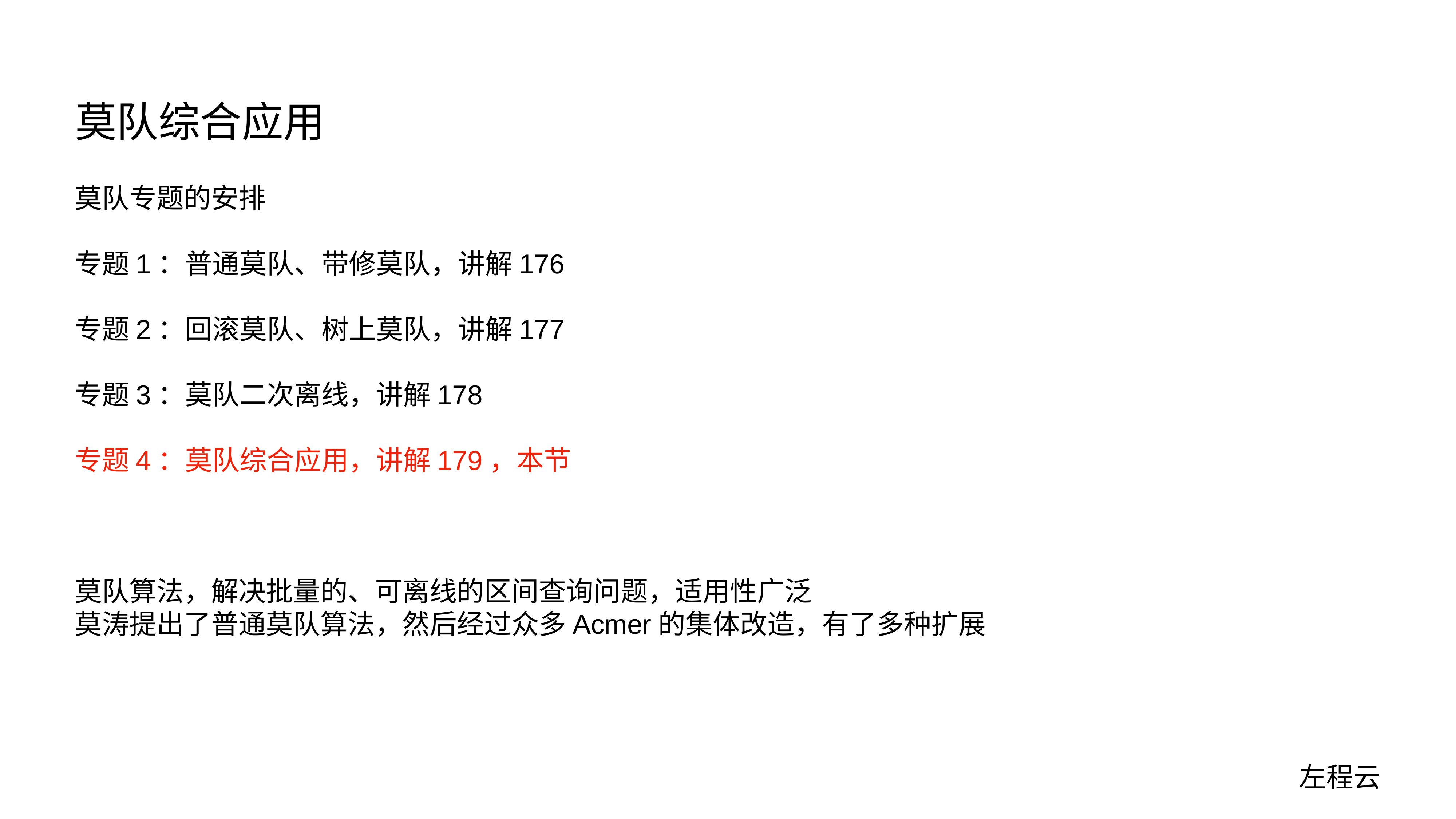

# 莫队综合应用
莫队专题的安排

专题1：普通莫队、带修莫队，讲解176

专题2：回滚莫队、树上莫队，讲解177

专题3：莫队二次离线，讲解178

专题4：莫队综合应用，讲解179，本节

莫队算法，解决批量的、可离线的区间查询问题，适用性广泛
莫涛提出了普通莫队算法，然后经过众多Acmer的集体改造，有了多种扩展
左程云